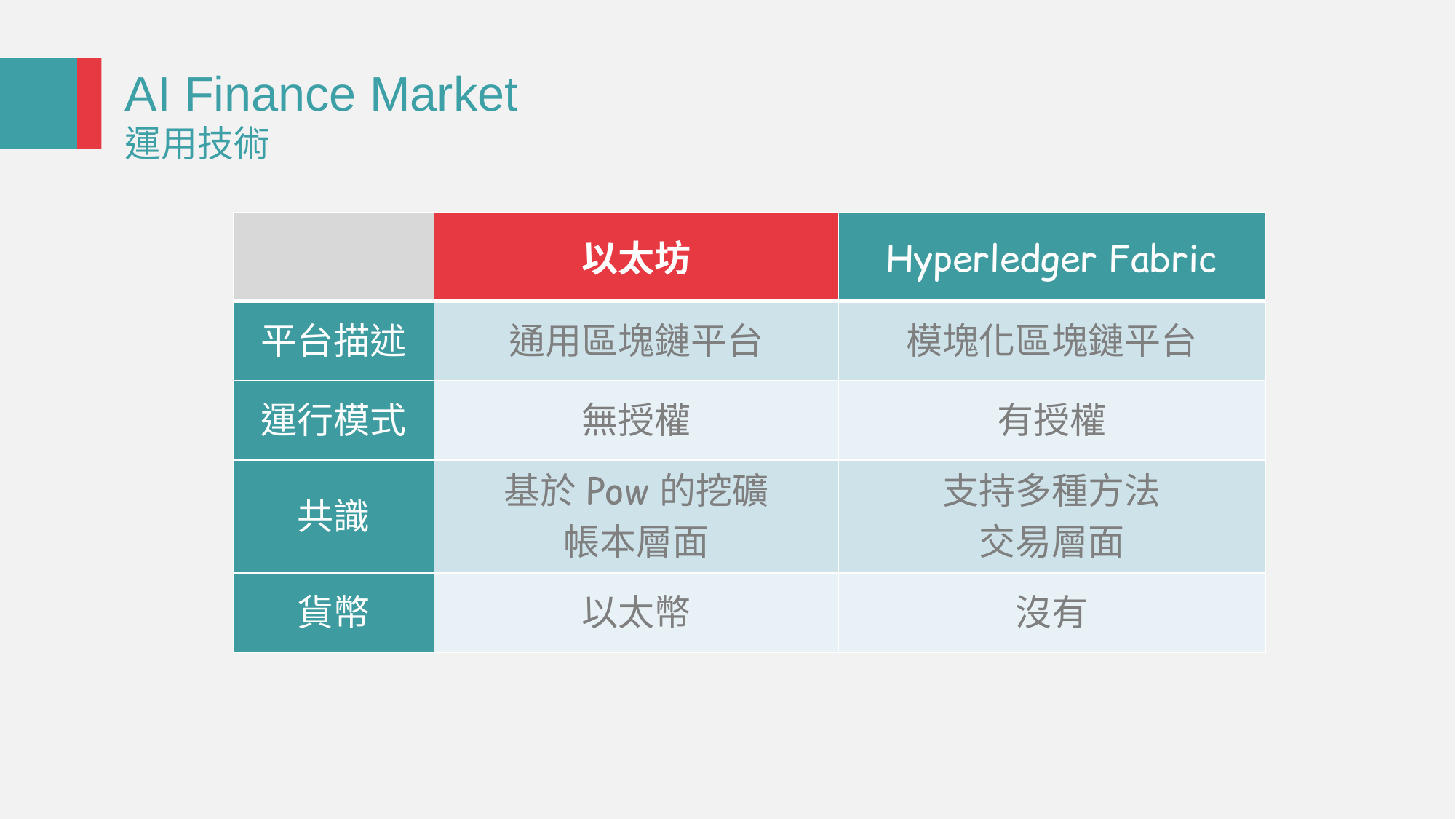

# AI Finance Market 運用技術

|  | 以太坊 | Hyperledger Fabric |
| --- | --- | --- |
| 平台描述 | 通用區塊鏈平台 | 模塊化區塊鏈平台 |
| 運行模式 | 無授權 | 有授權 |
| 共識 | 基於Pow的挖礦 帳本層面 | 支持多種方法 交易層面 |
| 貨幣 | 以太幣 | 沒有 |